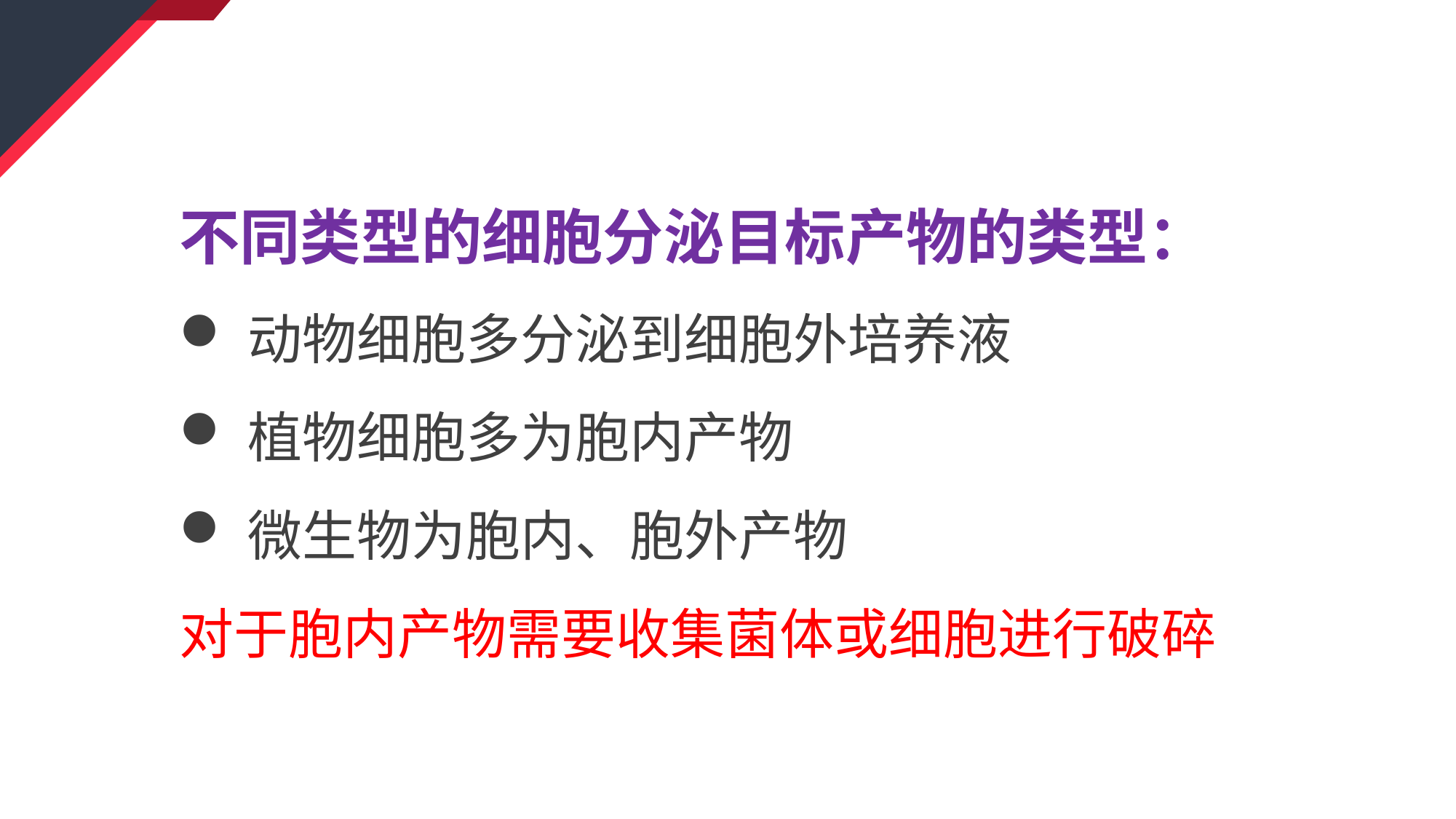

不同类型的细胞分泌目标产物的类型：
动物细胞多分泌到细胞外培养液
植物细胞多为胞内产物
微生物为胞内、胞外产物
对于胞内产物需要收集菌体或细胞进行破碎